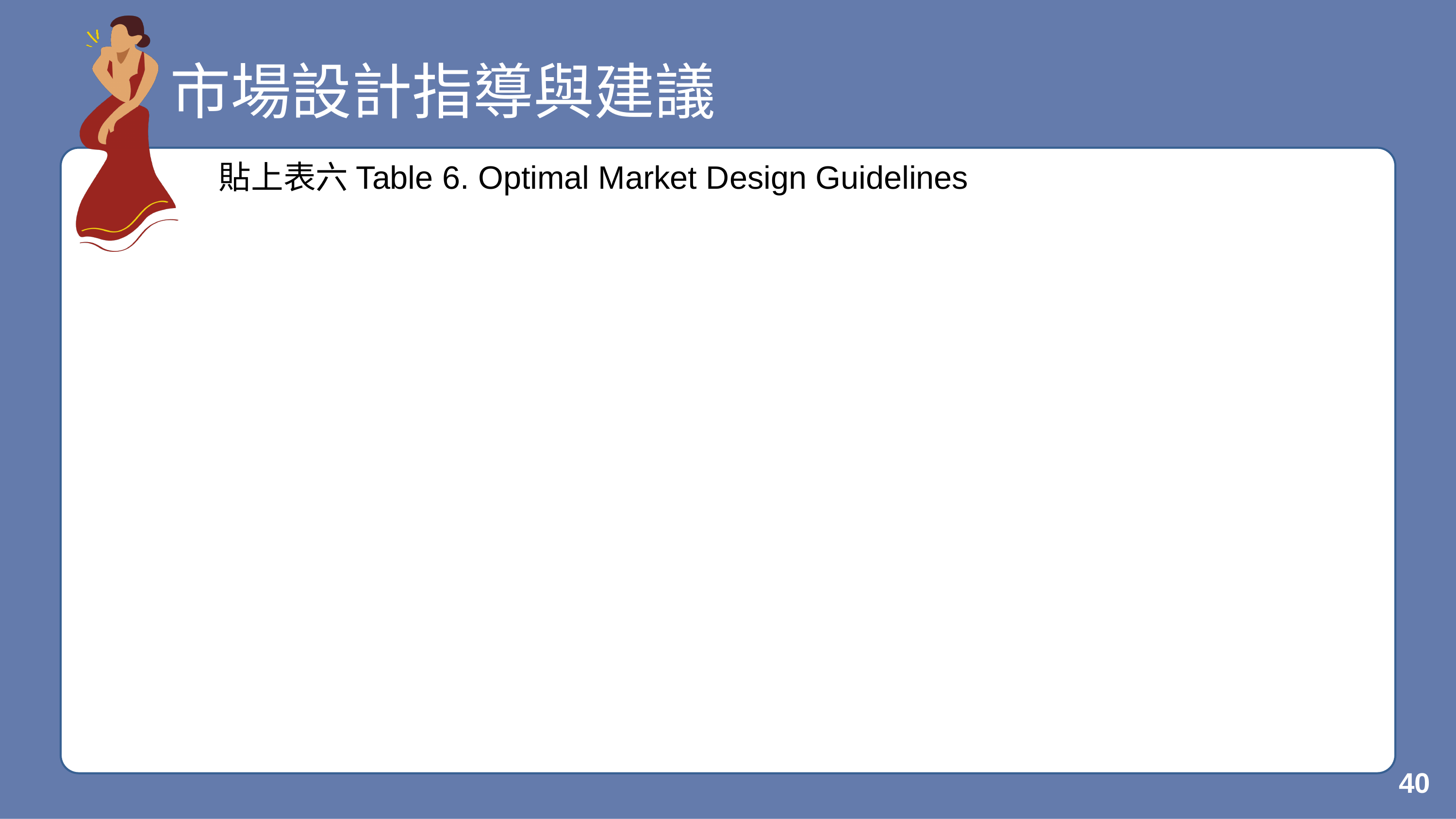

市場設計指導與建議
貼上表六Table 6. Optimal Market Design Guidelines
40